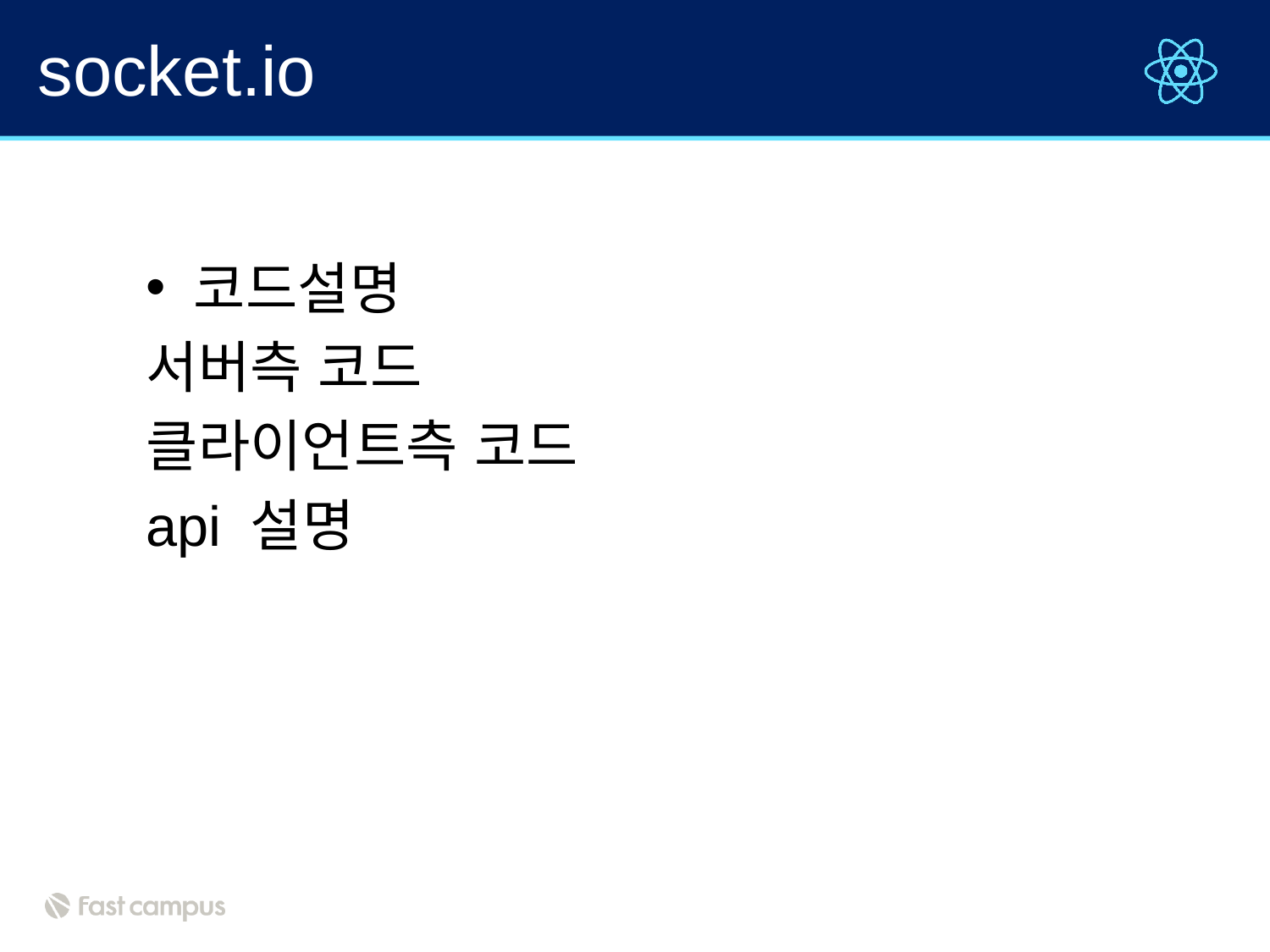

# socket.io
코드설명
서버측 코드
클라이언트측 코드
api 설명